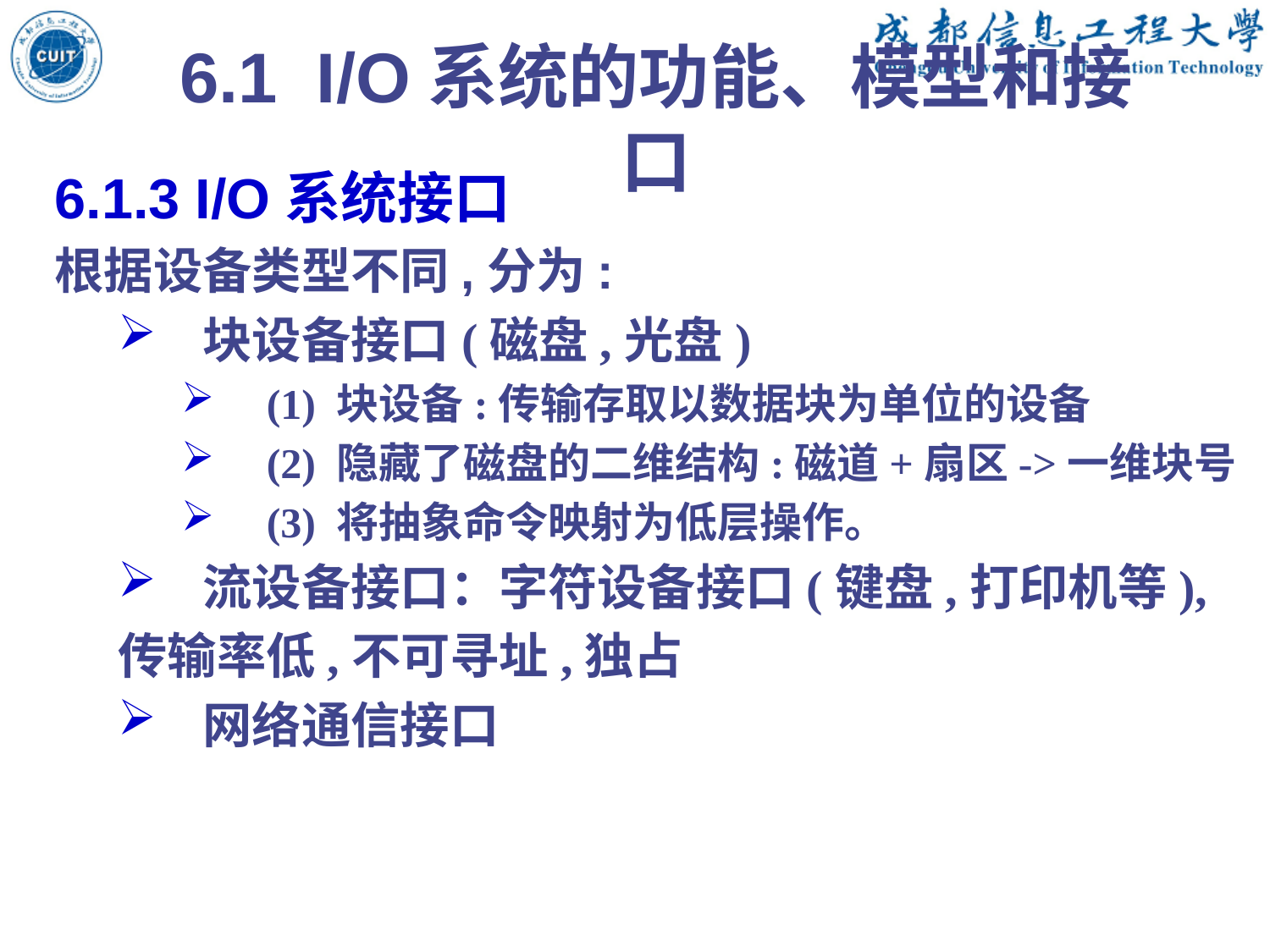

6.1  I/O系统的功能、模型和接口
6.1.3 I/O系统接口
根据设备类型不同,分为:
块设备接口(磁盘,光盘)
(1) 块设备:传输存取以数据块为单位的设备
(2) 隐藏了磁盘的二维结构:磁道+扇区->一维块号
(3) 将抽象命令映射为低层操作。
流设备接口：字符设备接口(键盘,打印机等),
传输率低,不可寻址,独占
网络通信接口